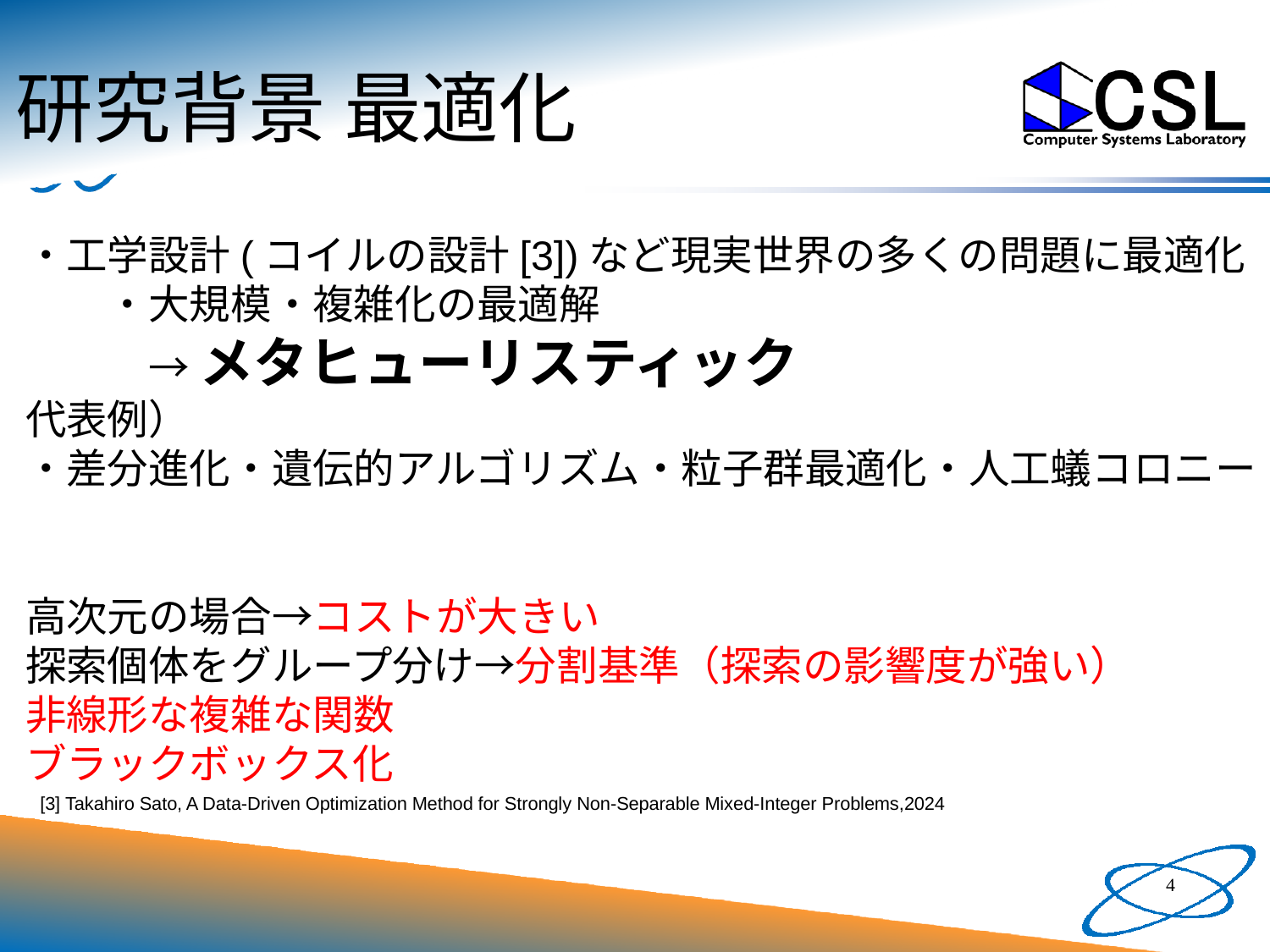

# 研究背景 最適化
・工学設計(コイルの設計[3])など現実世界の多くの問題に最適化
　　・大規模・複雑化の最適解
	→メタヒューリスティック
代表例）
・差分進化・遺伝的アルゴリズム・粒子群最適化・人工蟻コロニー

高次元の場合→コストが大きい
探索個体をグループ分け→分割基準（探索の影響度が強い）
非線形な複雑な関数
ブラックボックス化

[3] Takahiro Sato, A Data-Driven Optimization Method for Strongly Non-Separable Mixed-Integer Problems,2024
4